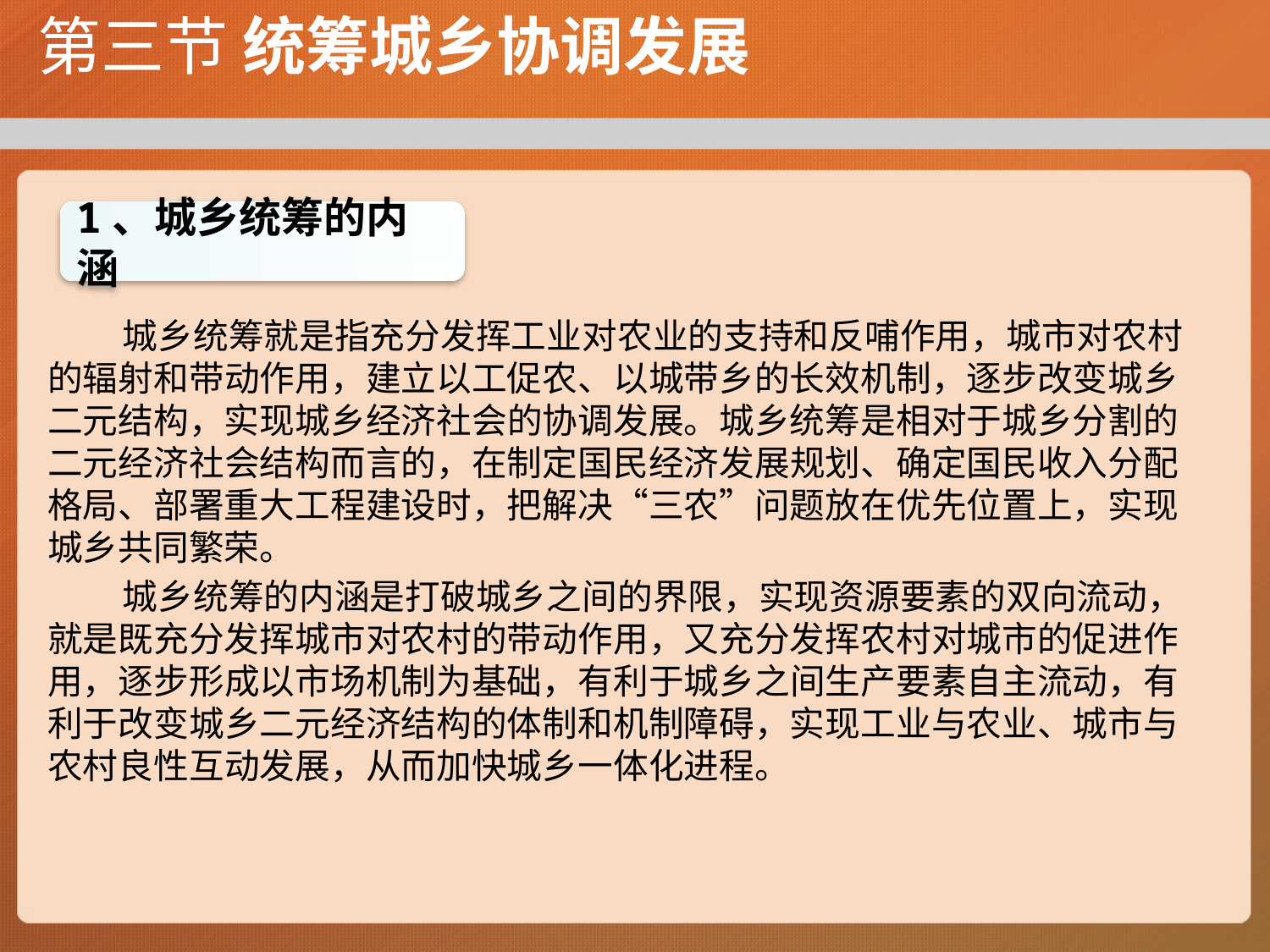

# 第三节 统筹城乡协调发展

城乡统筹就是指充分发挥工业对农业的支持和反哺作用，城市对农村的辐射和带动作用，建立以工促农、以城带乡的长效机制，逐步改变城乡二元结构，实现城乡经济社会的协调发展。城乡统筹是相对于城乡分割的二元经济社会结构而言的，在制定国民经济发展规划、确定国民收入分配格局、部署重大工程建设时，把解决“三农”问题放在优先位置上，实现城乡共同繁荣。
城乡统筹的内涵是打破城乡之间的界限，实现资源要素的双向流动，就是既充分发挥城市对农村的带动作用，又充分发挥农村对城市的促进作用，逐步形成以市场机制为基础，有利于城乡之间生产要素自主流动，有利于改变城乡二元经济结构的体制和机制障碍，实现工业与农业、城市与农村良性互动发展，从而加快城乡一体化进程。
1、城乡统筹的内涵